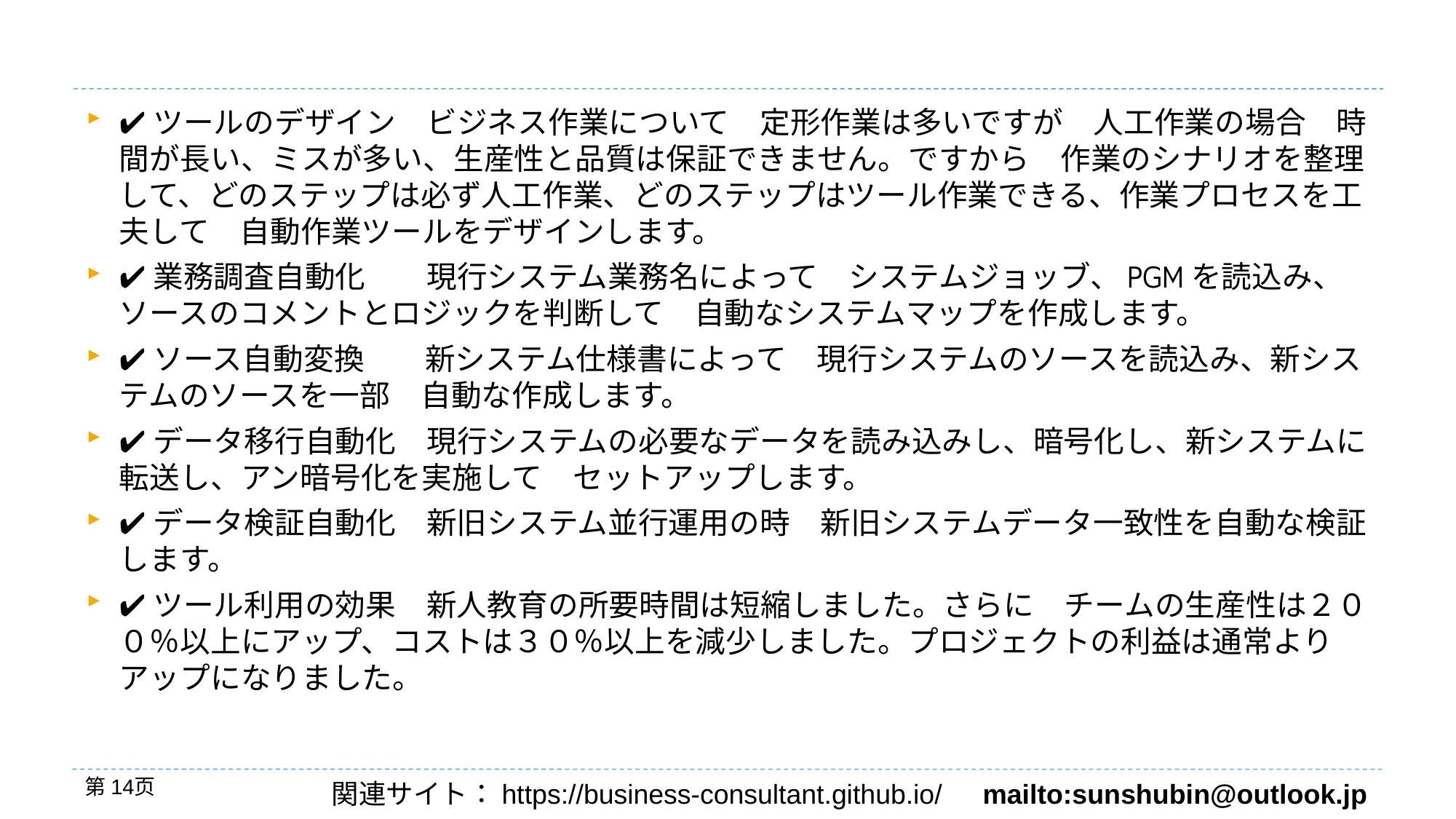

#
✔ツールのデザイン　ビジネス作業について　定形作業は多いですが　人工作業の場合　時間が長い、ミスが多い、生産性と品質は保証できません。ですから　作業のシナリオを整理して、どのステップは必ず人工作業、どのステップはツール作業できる、作業プロセスを工夫して　自動作業ツールをデザインします。
✔業務調査自動化　　現行システム業務名によって　システムジョッブ、PGMを読込み、ソースのコメントとロジックを判断して　自動なシステムマップを作成します。
✔ソース自動変換　　新システム仕様書によって　現行システムのソースを読込み、新システムのソースを一部　自動な作成します。
✔データ移行自動化　現行システムの必要なデータを読み込みし、暗号化し、新システムに転送し、アン暗号化を実施して　セットアップします。
✔データ検証自動化　新旧システム並行運用の時　新旧システムデータ一致性を自動な検証します。
✔ツール利用の効果　新人教育の所要時間は短縮しました。さらに　チームの生産性は２００％以上にアップ、コストは３０％以上を減少しました。プロジェクトの利益は通常よりアップになりました。
第14页